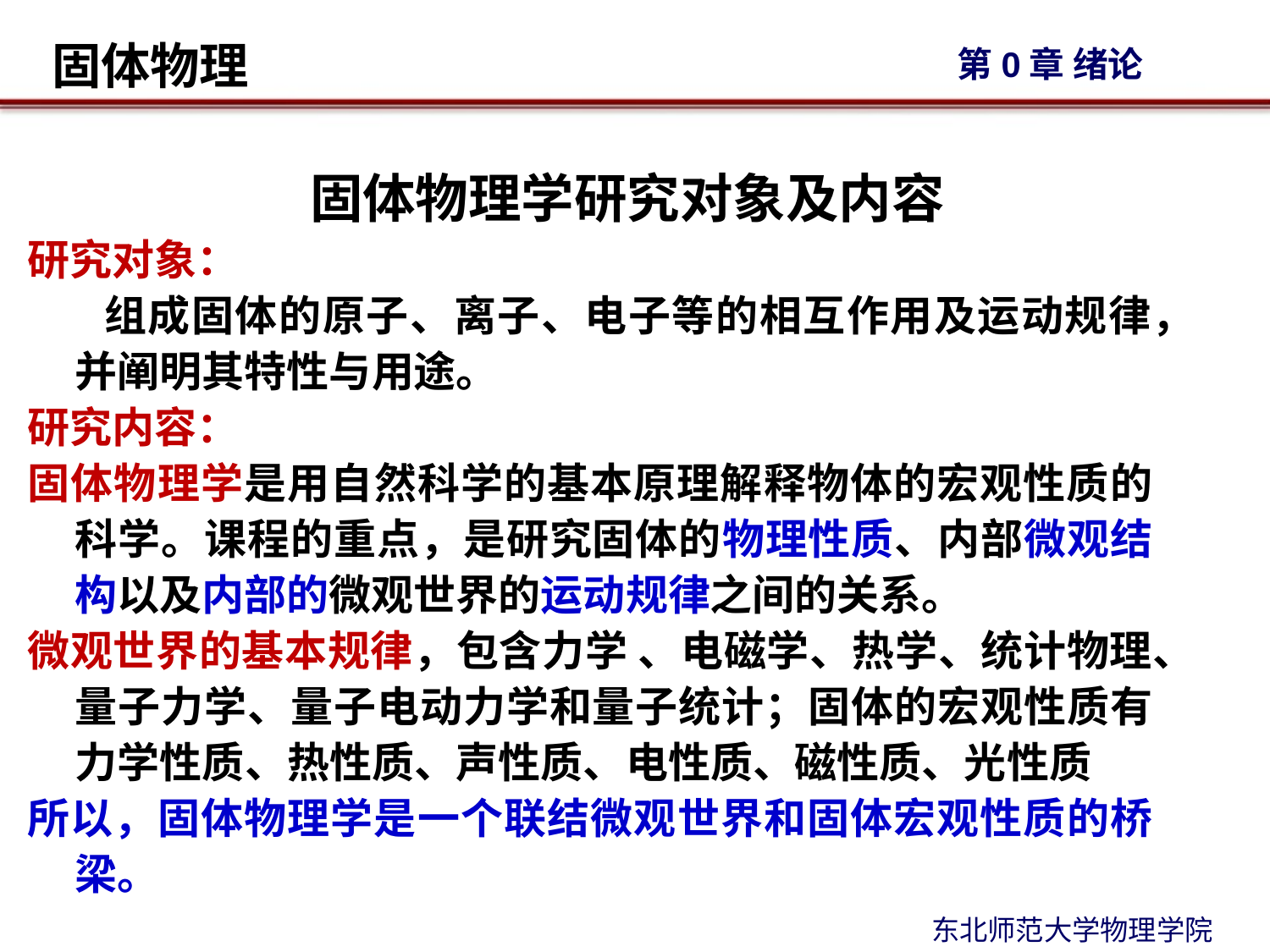

# 固体物理学研究对象及内容

研究对象：
      组成固体的原子、离子、电子等的相互作用及运动规律，并阐明其特性与用途。
研究内容：
固体物理学是用自然科学的基本原理解释物体的宏观性质的科学。课程的重点，是研究固体的物理性质、内部微观结构以及内部的微观世界的运动规律之间的关系。
微观世界的基本规律，包含力学 、电磁学、热学、统计物理、量子力学、量子电动力学和量子统计；固体的宏观性质有力学性质、热性质、声性质、电性质、磁性质、光性质
所以，固体物理学是一个联结微观世界和固体宏观性质的桥梁。